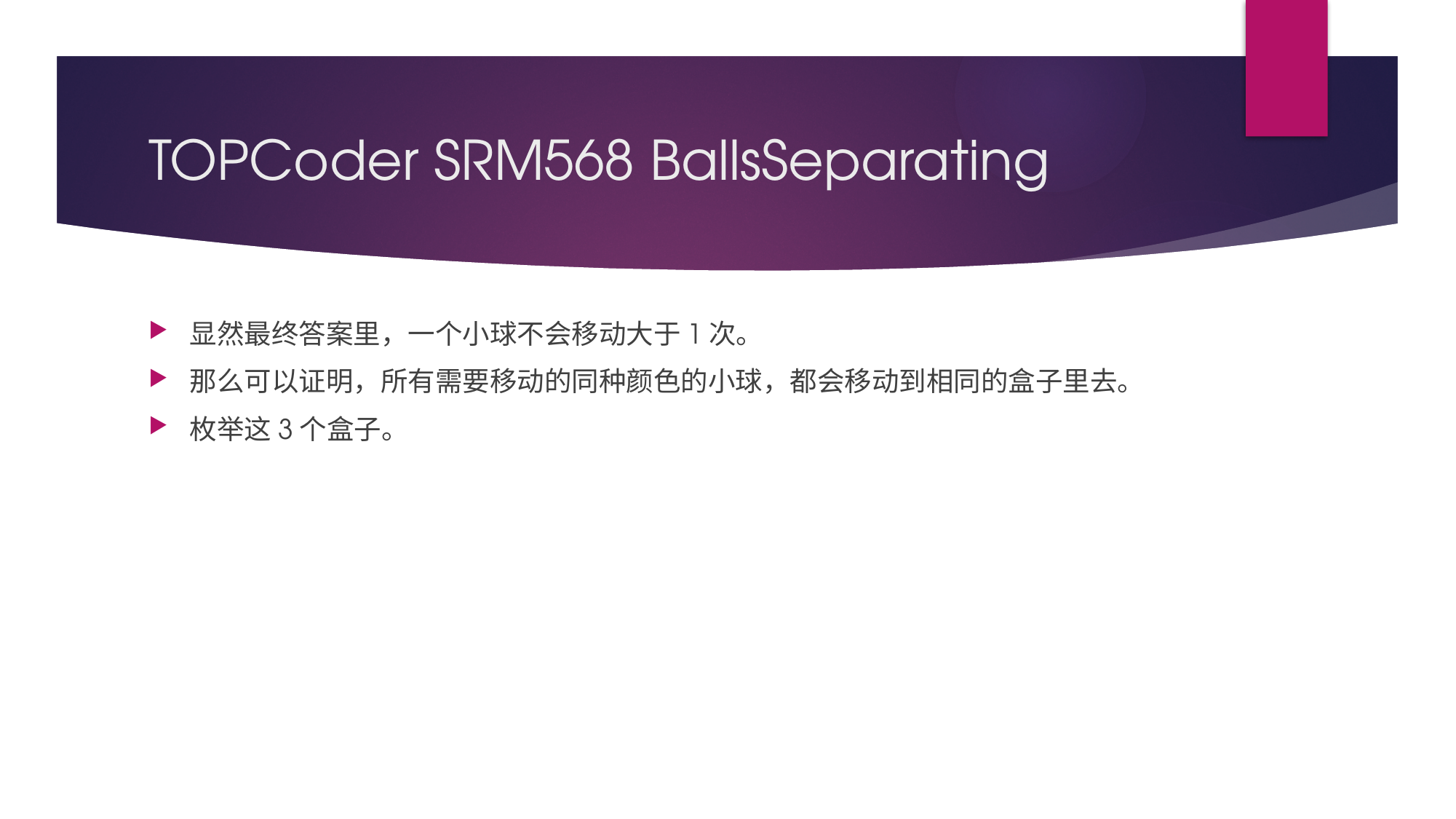

# TOPCoder SRM568 BallsSeparating
显然最终答案里，一个小球不会移动大于1次。
那么可以证明，所有需要移动的同种颜色的小球，都会移动到相同的盒子里去。
枚举这3个盒子。